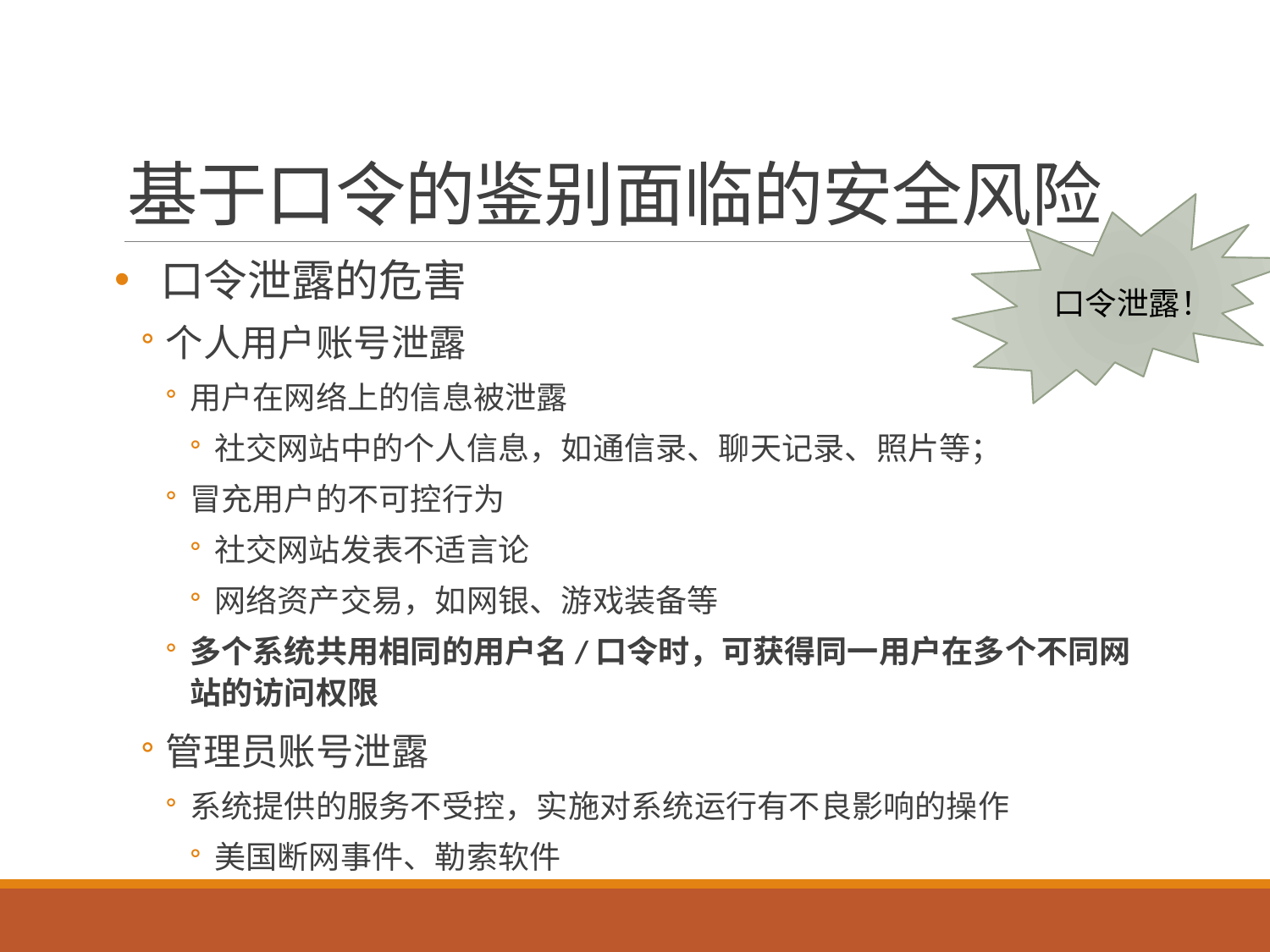

# 基于口令的鉴别面临的安全风险
口令泄露！
口令泄露的危害
个人用户账号泄露
用户在网络上的信息被泄露
社交网站中的个人信息，如通信录、聊天记录、照片等；
冒充用户的不可控行为
社交网站发表不适言论
网络资产交易，如网银、游戏装备等
多个系统共用相同的用户名/口令时，可获得同一用户在多个不同网站的访问权限
管理员账号泄露
系统提供的服务不受控，实施对系统运行有不良影响的操作
美国断网事件、勒索软件

9